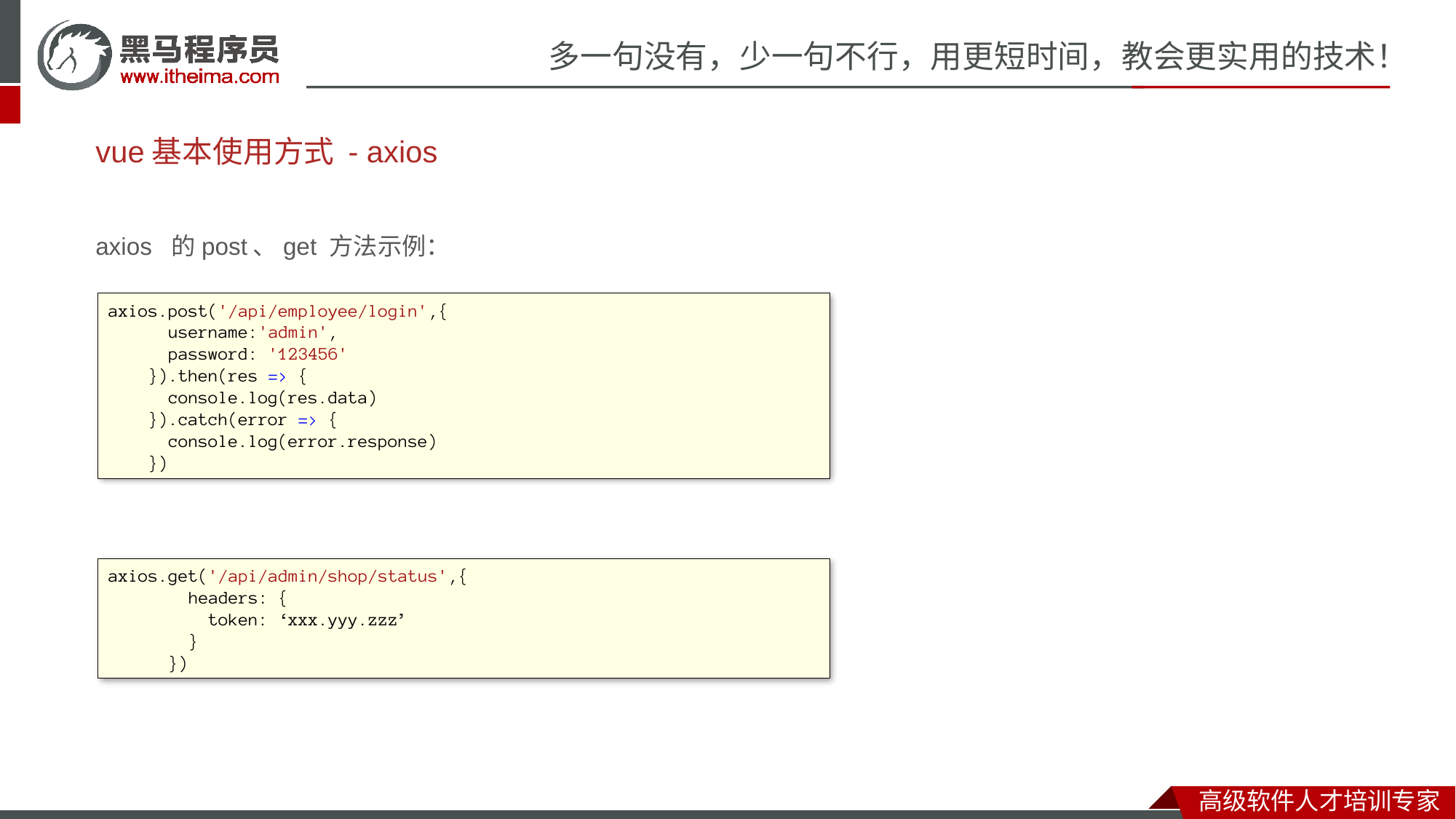

# vue基本使用方式 - axios
axios  的post、get 方法示例：
axios.post('/api/employee/login',{
      username:'admin',
      password: '123456'
    }).then(res => {
      console.log(res.data)
    }).catch(error => {
      console.log(error.response)
    })
axios.get('/api/admin/shop/status',{
        headers: {
          token: ‘xxx.yyy.zzz’
        }
      })